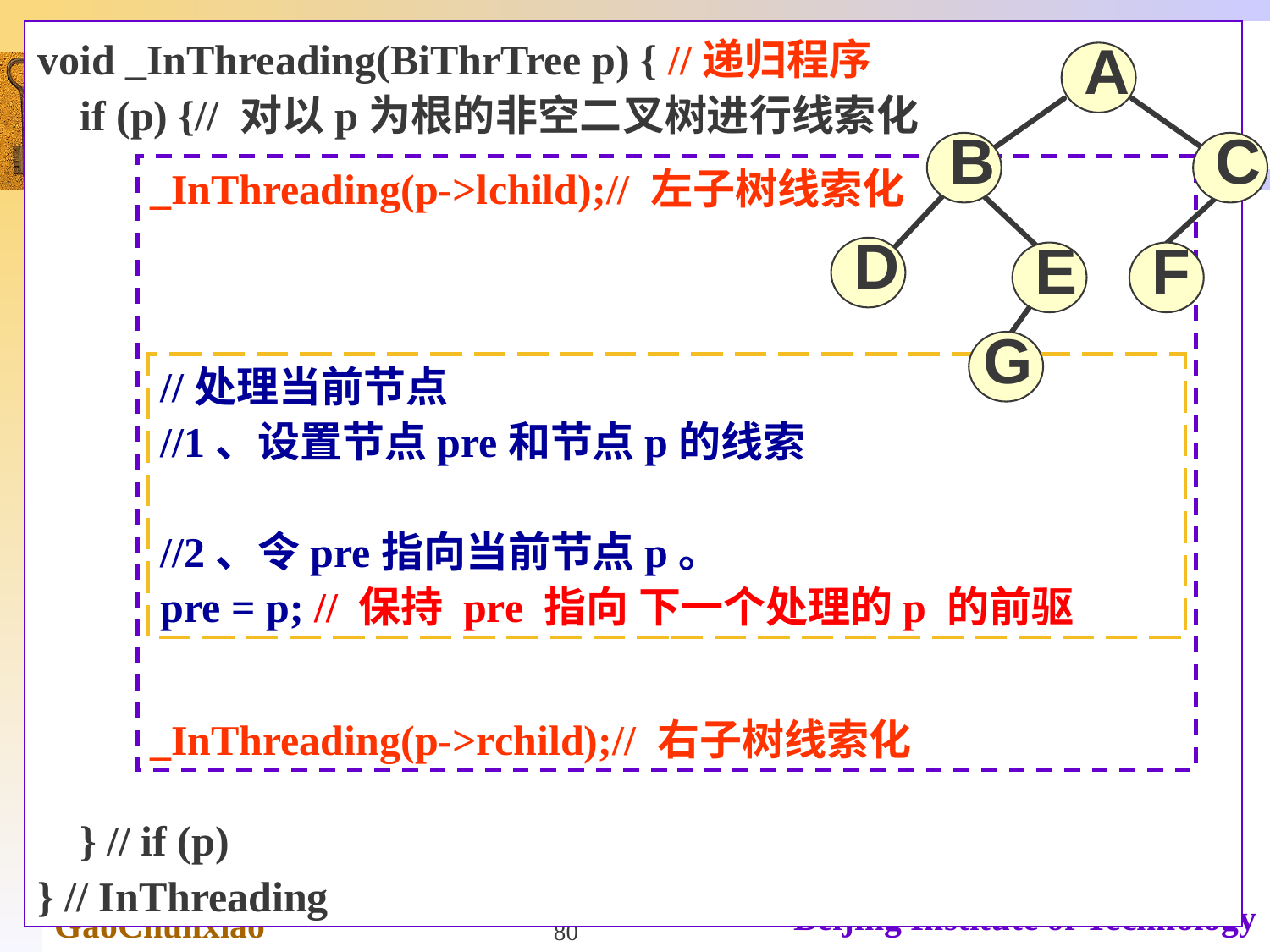

void _InThreading(BiThrTree p) { //递归程序
    if (p) {// 对以p为根的非空二叉树进行线索化

    } // if (p)
} // InThreading
 A

 B

 C

 D

 E

 F

G

_InThreading(p->lchild);// 左子树线索化

_InThreading(p->rchild);// 右子树线索化
//处理当前节点
//1、设置节点pre和节点p的线索

//2、令pre指向当前节点p。
pre = p; // 保持 pre 指向 下一个处理的p 的前驱
80